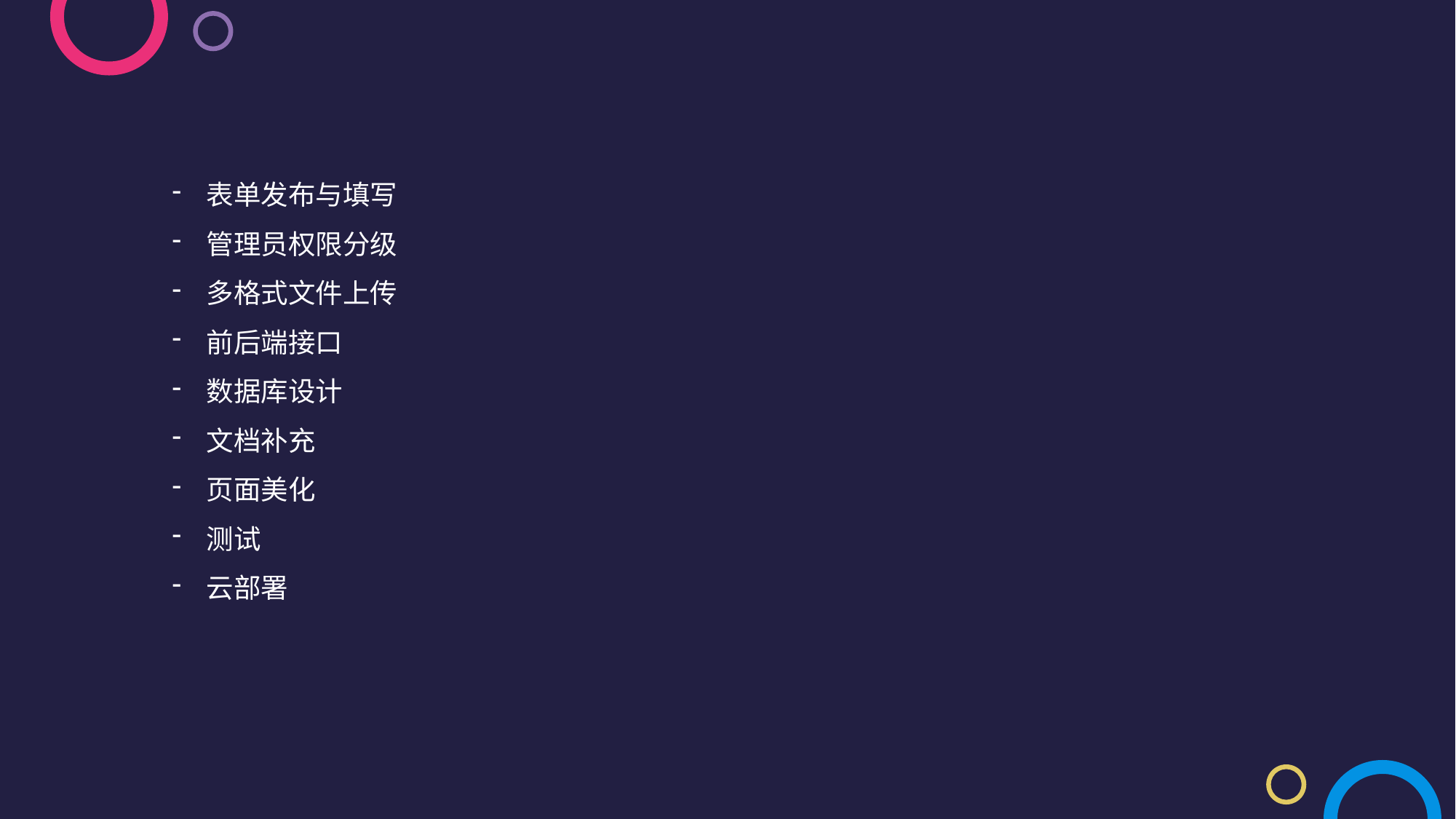

表单发布与填写
管理员权限分级
多格式文件上传
前后端接口
数据库设计
文档补充
页面美化
测试
云部署